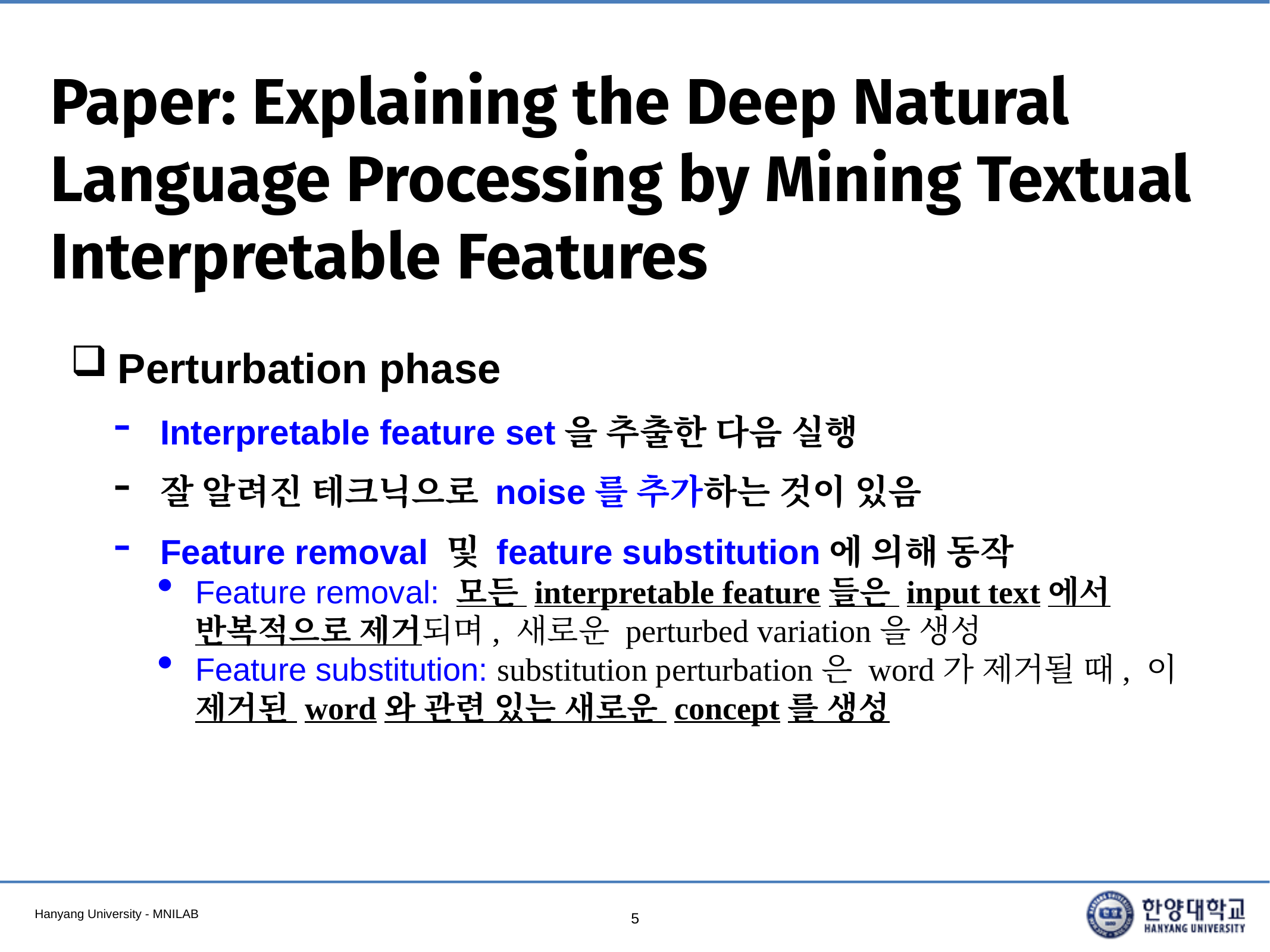

# Paper: Explaining the Deep Natural Language Processing by Mining Textual Interpretable Features
Perturbation phase
Interpretable feature set을 추출한 다음 실행
잘 알려진 테크닉으로 noise를 추가하는 것이 있음
Feature removal 및 feature substitution에 의해 동작
Feature removal: 모든 interpretable feature들은 input text에서 반복적으로 제거되며, 새로운 perturbed variation을 생성
Feature substitution: substitution perturbation은 word가 제거될 때, 이 제거된 word와 관련 있는 새로운 concept를 생성
5